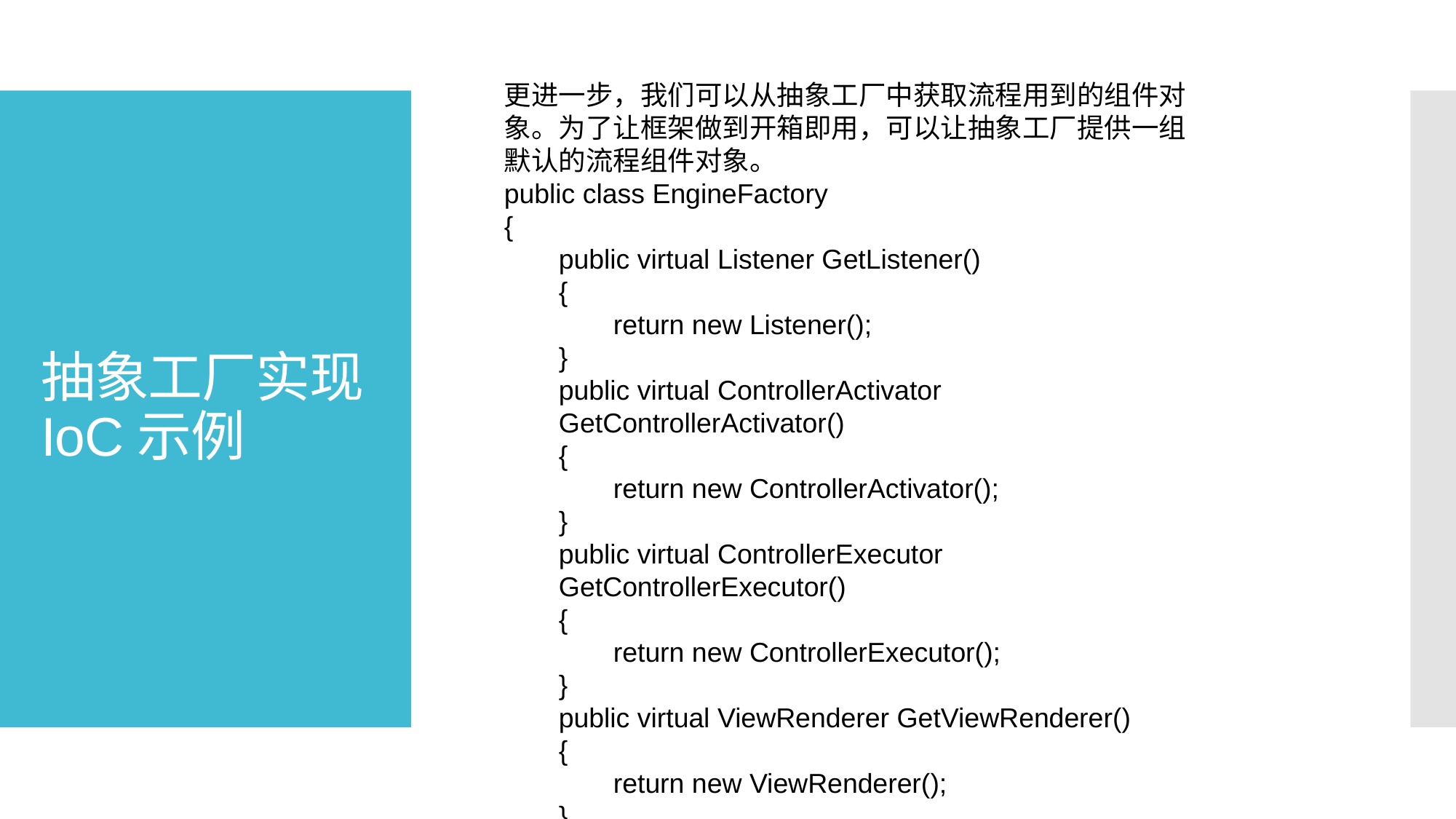

更进一步，我们可以从抽象工厂中获取流程用到的组件对象。为了让框架做到开箱即用，可以让抽象工厂提供一组默认的流程组件对象。
public class EngineFactory
{
public virtual Listener GetListener()
{
return new Listener();
}
public virtual ControllerActivator GetControllerActivator()
{
return new ControllerActivator();
}
public virtual ControllerExecutor GetControllerExecutor()
{
return new ControllerExecutor();
}
public virtual ViewRenderer GetViewRenderer()
{
return new ViewRenderer();
}
}

# 抽象工厂实现IoC示例